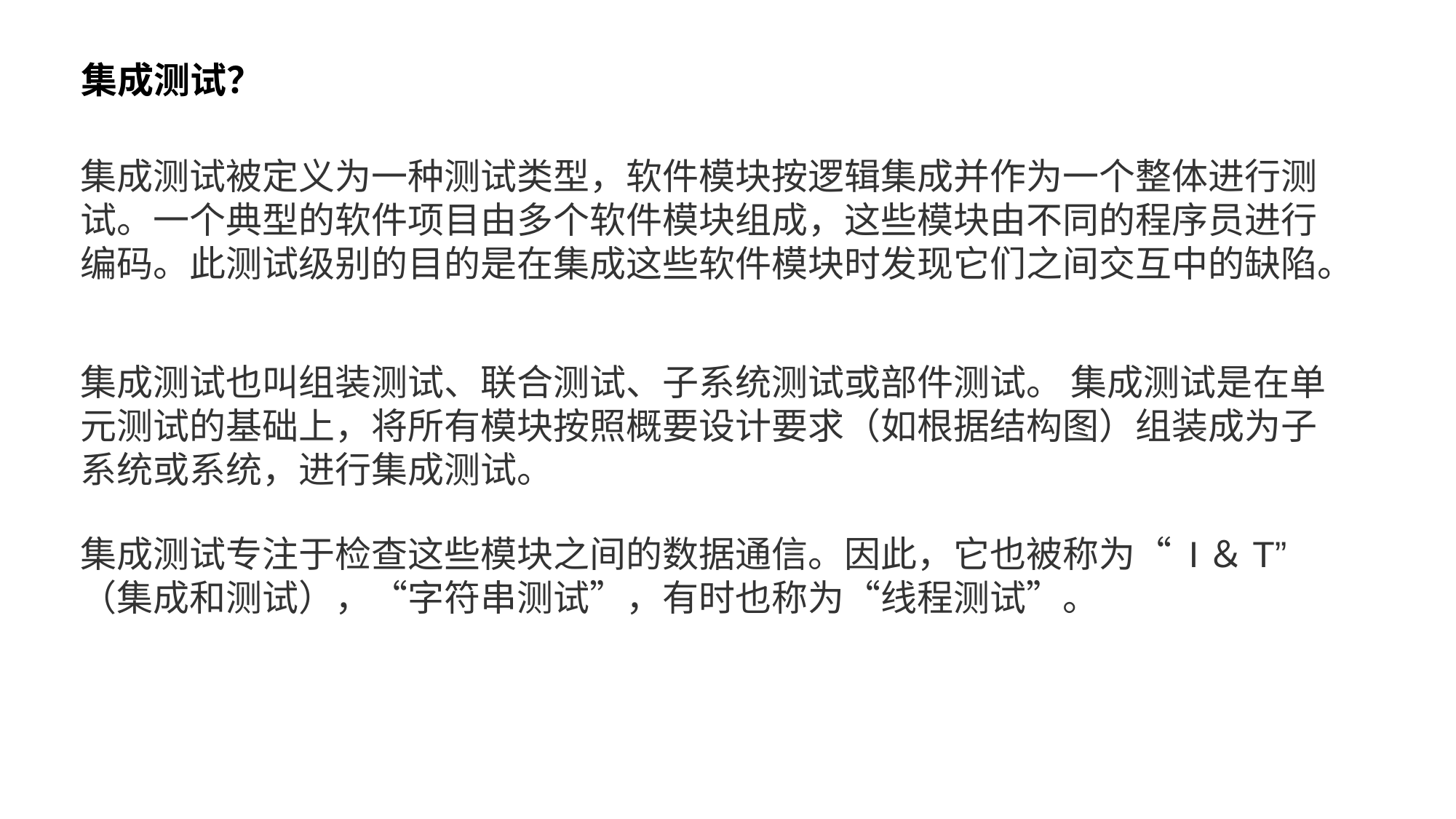

集成测试？
集成测试被定义为一种测试类型，软件模块按逻辑集成并作为一个整体进行测试。一个典型的软件项目由多个软件模块组成，这些模块由不同的程序员进行编码。此测试级别的目的是在集成这些软件模块时发现它们之间交互中的缺陷。
集成测试也叫组装测试、联合测试、子系统测试或部件测试。 集成测试是在单元测试的基础上，将所有模块按照概要设计要求（如根据结构图）组装成为子系统或系统，进行集成测试。
集成测试专注于检查这些模块之间的数据通信。因此，它也被称为“ I＆T”（集成和测试），“字符串测试”，有时也称为“线程测试”。